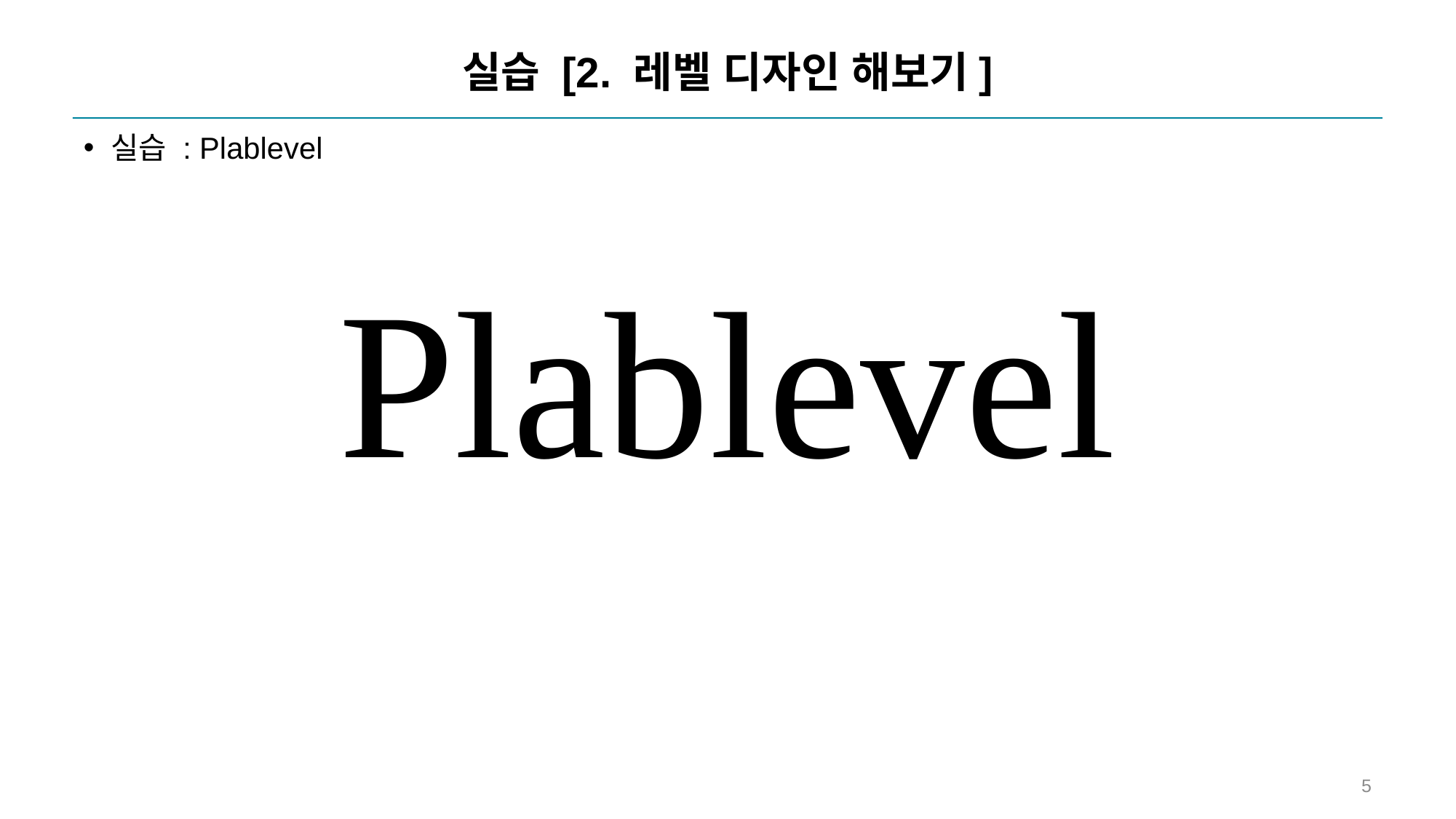

# 실습 [2. 레벨 디자인 해보기]
실습 : Plablevel

Plablevel
5